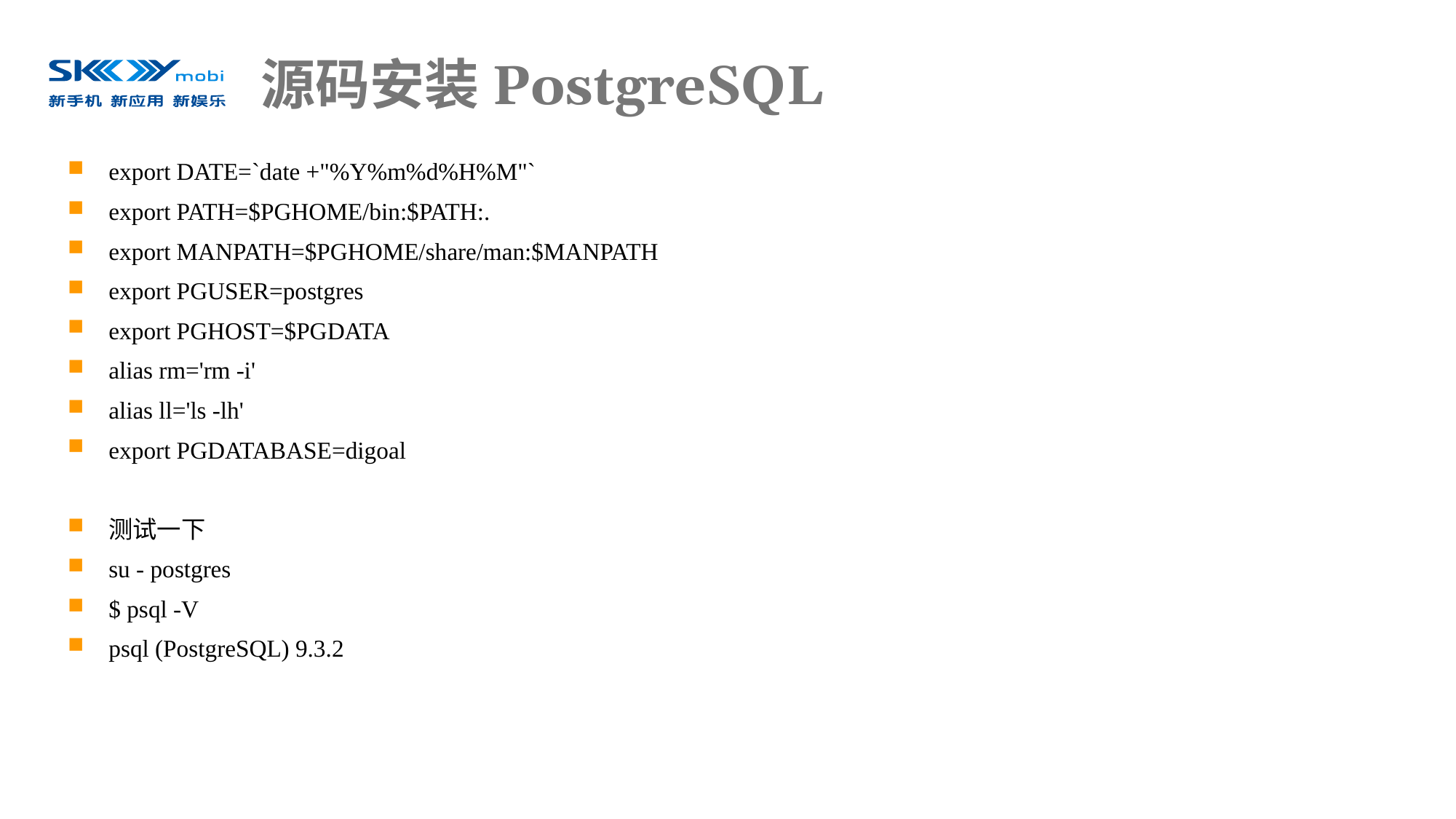

# 源码安装PostgreSQL
export DATE=`date +"%Y%m%d%H%M"`
export PATH=$PGHOME/bin:$PATH:.
export MANPATH=$PGHOME/share/man:$MANPATH
export PGUSER=postgres
export PGHOST=$PGDATA
alias rm='rm -i'
alias ll='ls -lh'
export PGDATABASE=digoal

测试一下
su - postgres
$ psql -V
psql (PostgreSQL) 9.3.2